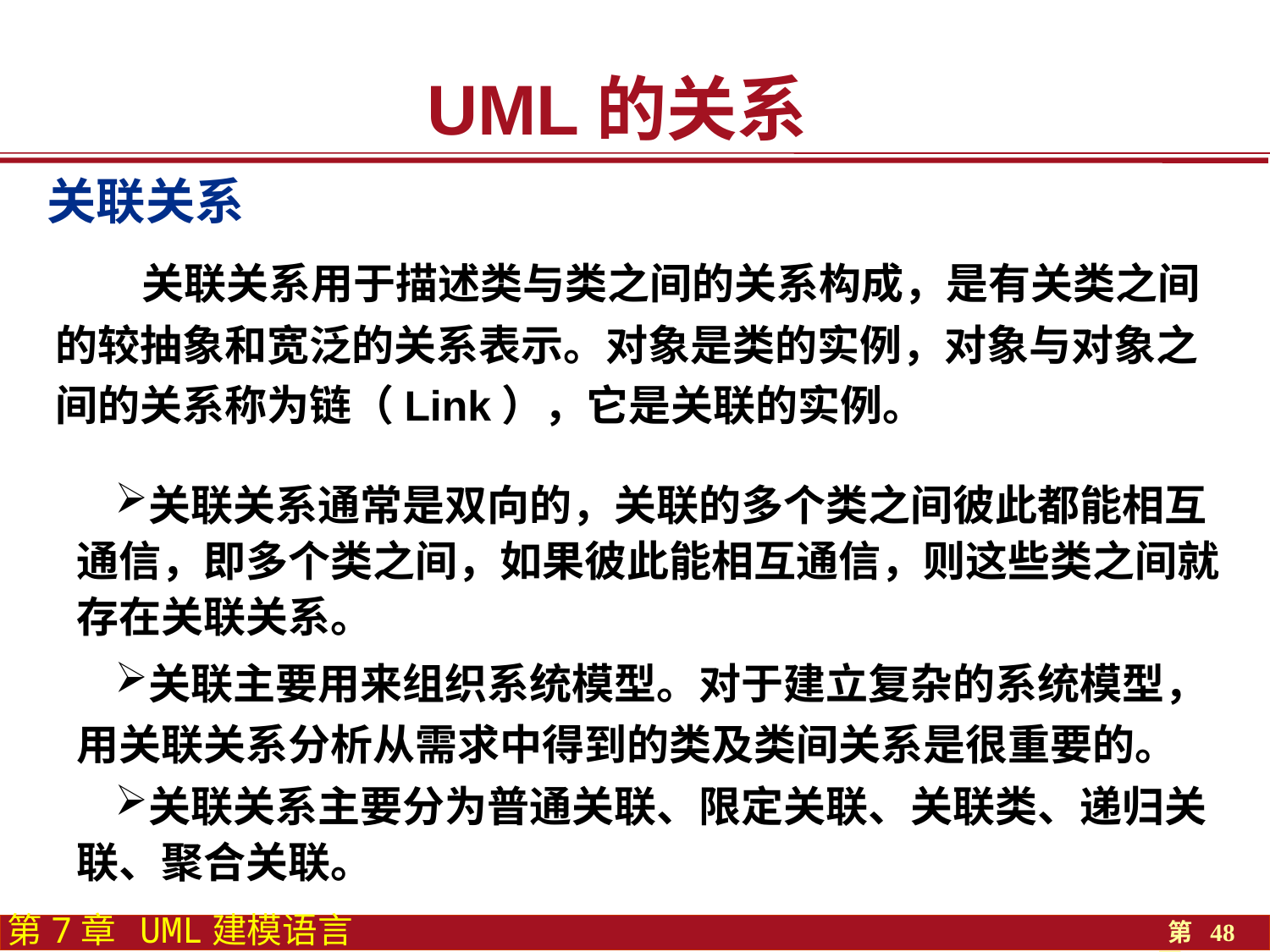

UML的关系
关联关系
        关联关系用于描述类与类之间的关系构成，是有关类之间的较抽象和宽泛的关系表示。对象是类的实例，对象与对象之间的关系称为链（Link），它是关联的实例。
关联关系通常是双向的，关联的多个类之间彼此都能相互通信，即多个类之间，如果彼此能相互通信，则这些类之间就存在关联关系。
关联主要用来组织系统模型。对于建立复杂的系统模型，用关联关系分析从需求中得到的类及类间关系是很重要的。
关联关系主要分为普通关联、限定关联、关联类、递归关联、聚合关联。